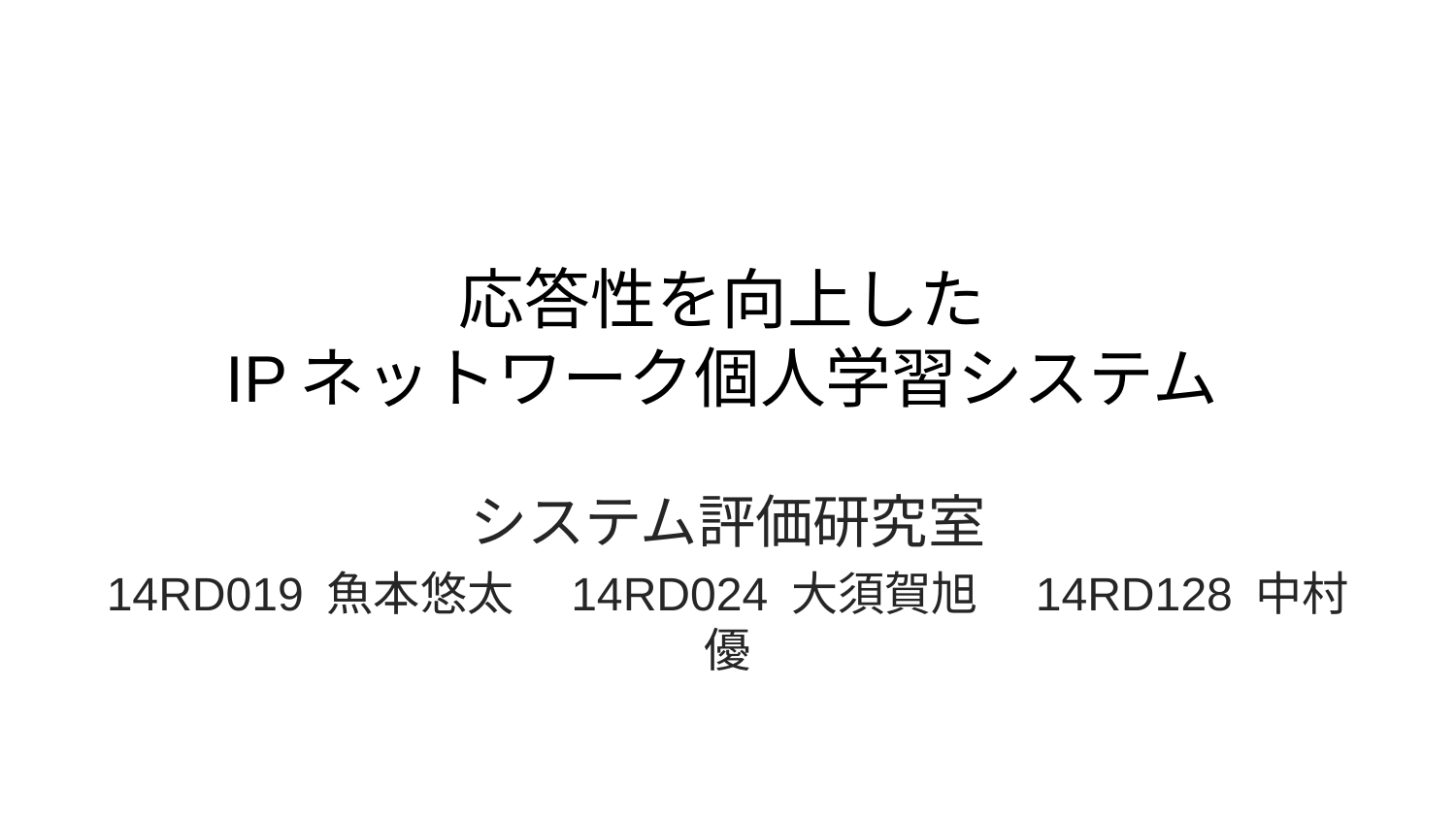

# 応答性を向上した IPネットワーク個人学習システム
システム評価研究室
14RD019 魚本悠太　14RD024 大須賀旭　14RD128 中村優